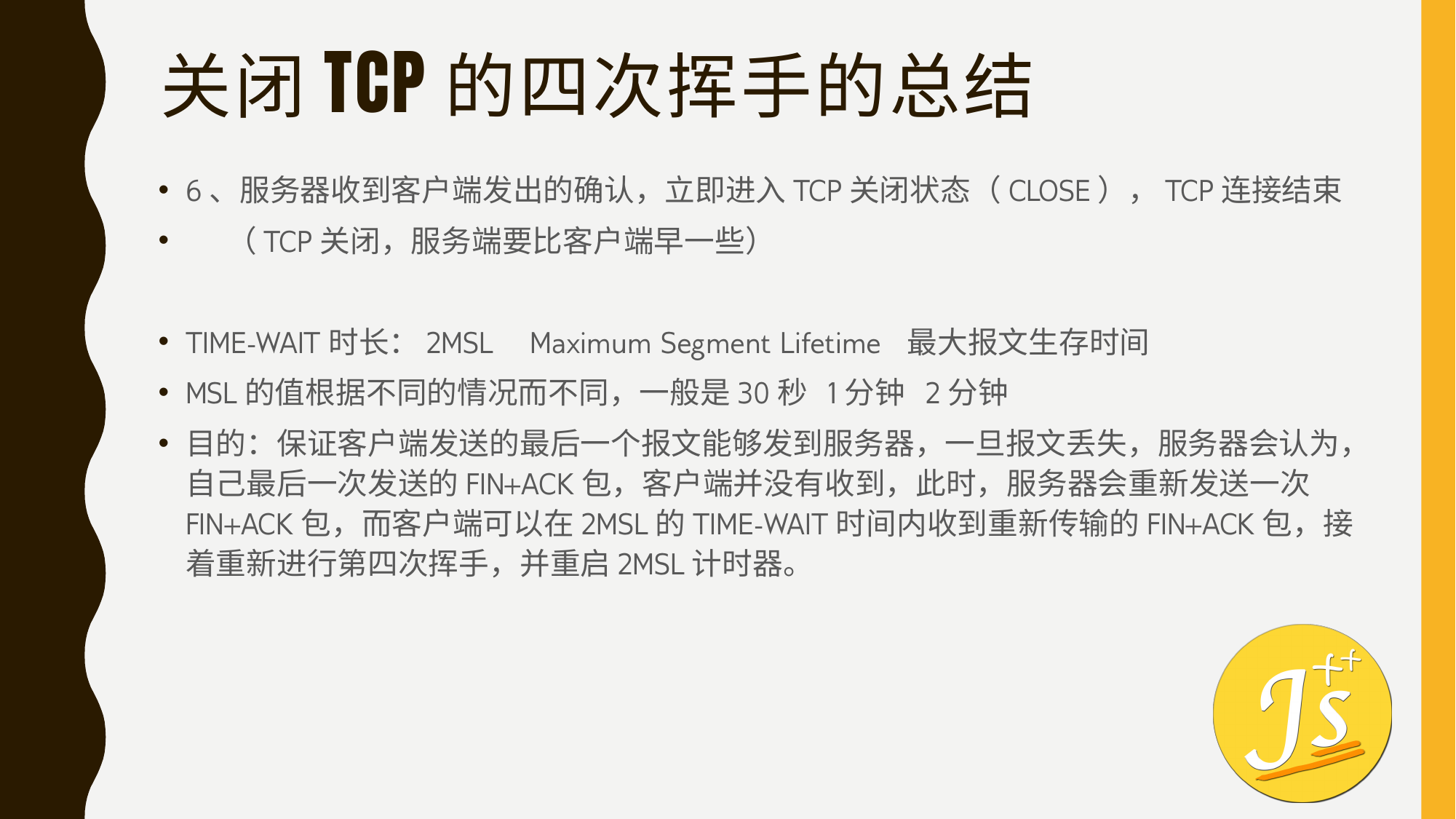

# 关闭TCP的四次挥手的总结
6、服务器收到客户端发出的确认，立即进入TCP关闭状态（CLOSE），TCP连接结束
     （TCP关闭，服务端要比客户端早一些）

TIME-WAIT时长：2MSL    Maximum Segment Lifetime  最大报文生存时间
MSL的值根据不同的情况而不同，一般是30秒  1分钟  2分钟
目的：保证客户端发送的最后一个报文能够发到服务器，一旦报文丢失，服务器会认为，自己最后一次发送的FIN+ACK包，客户端并没有收到，此时，服务器会重新发送一次FIN+ACK包，而客户端可以在2MSL的TIME-WAIT时间内收到重新传输的FIN+ACK包，接着重新进行第四次挥手，并重启2MSL计时器。